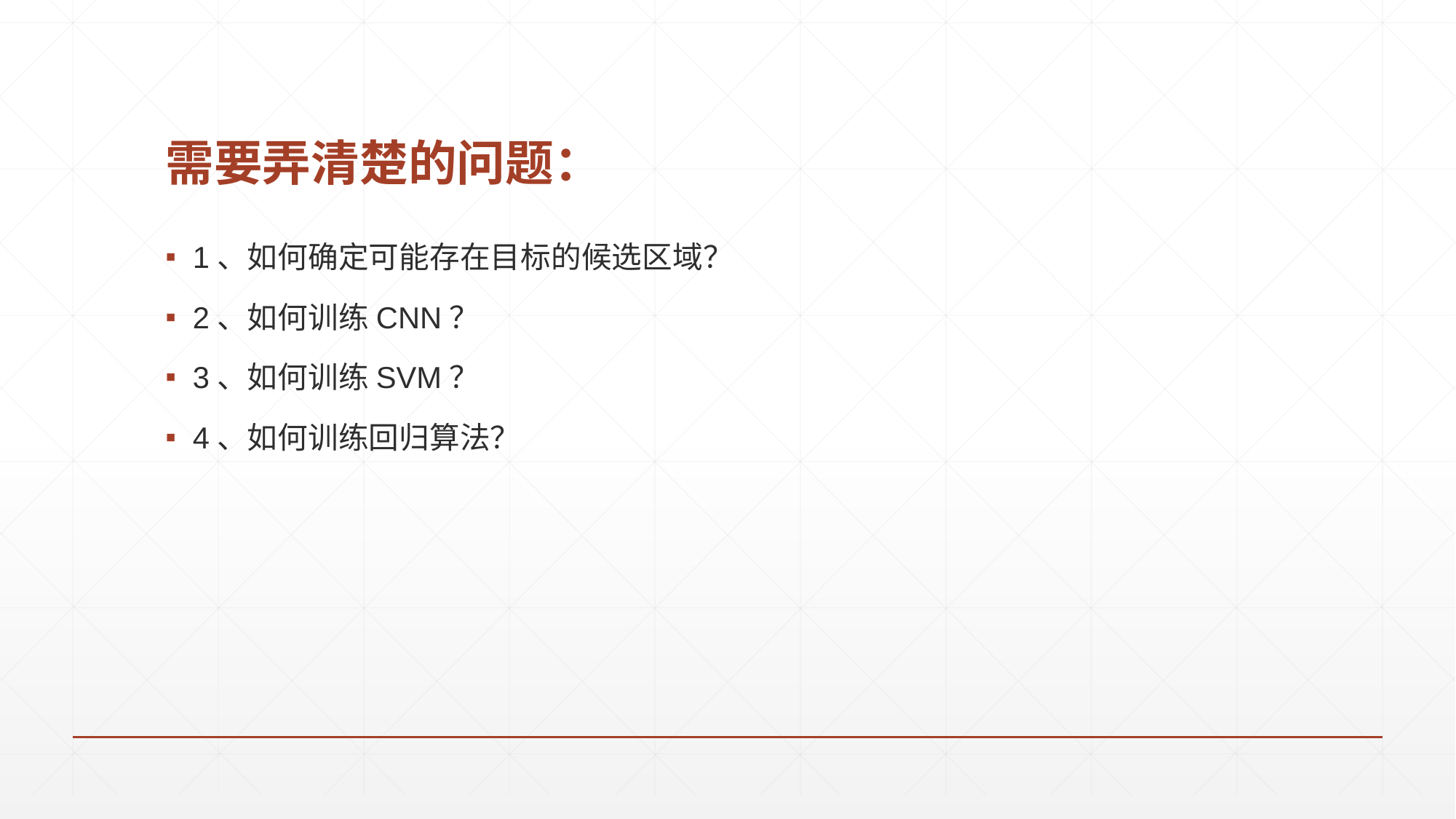

# 需要弄清楚的问题：
1、如何确定可能存在目标的候选区域？
2、如何训练CNN？
3、如何训练SVM？
4、如何训练回归算法？